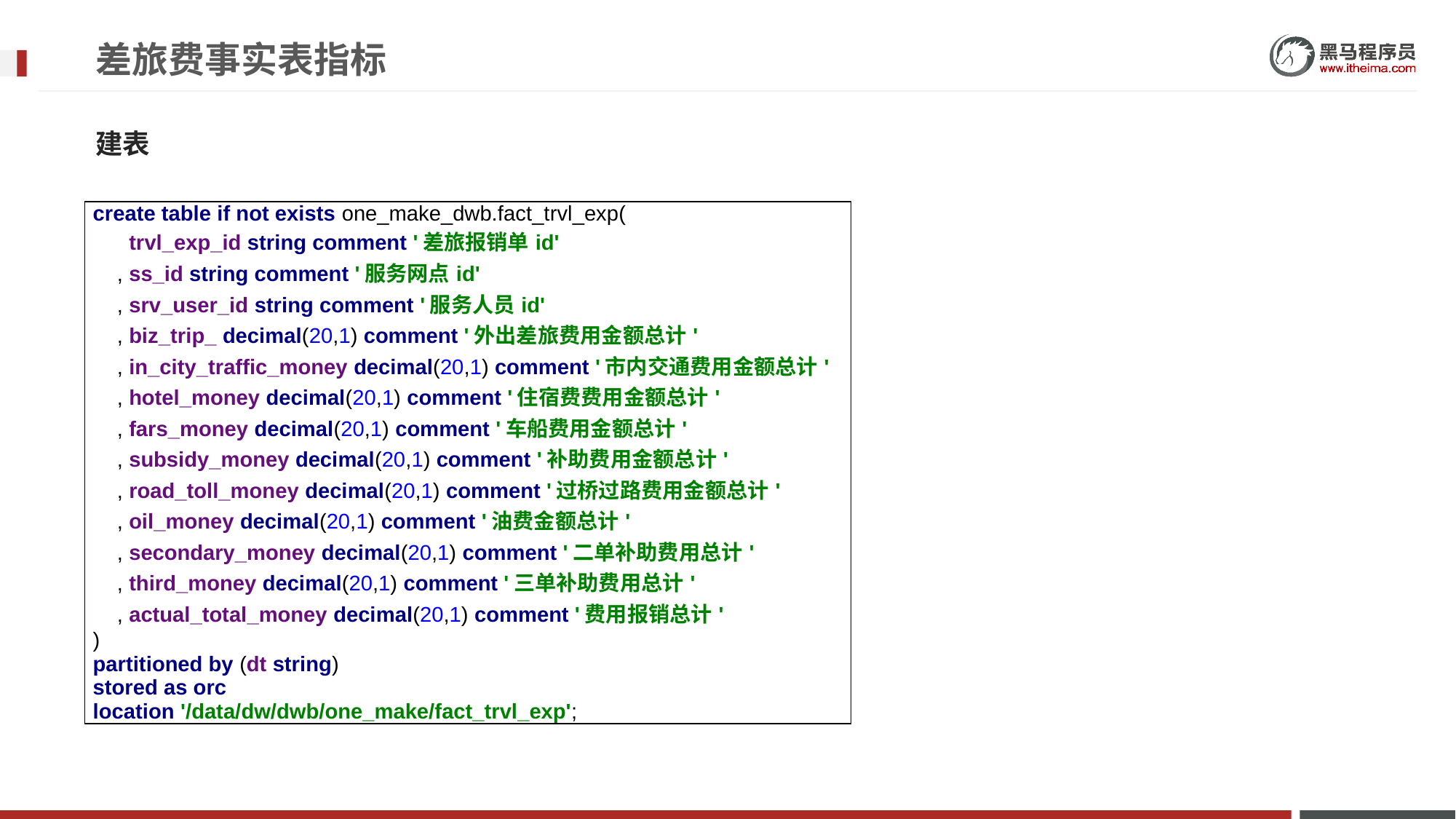

# 差旅费事实表指标
建表
| create table if not exists one\_make\_dwb.fact\_trvl\_exp( trvl\_exp\_id string comment '差旅报销单id' , ss\_id string comment '服务网点id' , srv\_user\_id string comment '服务人员id' , biz\_trip\_ decimal(20,1) comment '外出差旅费用金额总计' , in\_city\_traffic\_money decimal(20,1) comment '市内交通费用金额总计' , hotel\_money decimal(20,1) comment '住宿费费用金额总计' , fars\_money decimal(20,1) comment '车船费用金额总计' , subsidy\_money decimal(20,1) comment '补助费用金额总计' , road\_toll\_money decimal(20,1) comment '过桥过路费用金额总计' , oil\_money decimal(20,1) comment '油费金额总计' , secondary\_money decimal(20,1) comment '二单补助费用总计' , third\_money decimal(20,1) comment '三单补助费用总计' , actual\_total\_money decimal(20,1) comment '费用报销总计' ) partitioned by (dt string) stored as orc location '/data/dw/dwb/one\_make/fact\_trvl\_exp'; |
| --- |